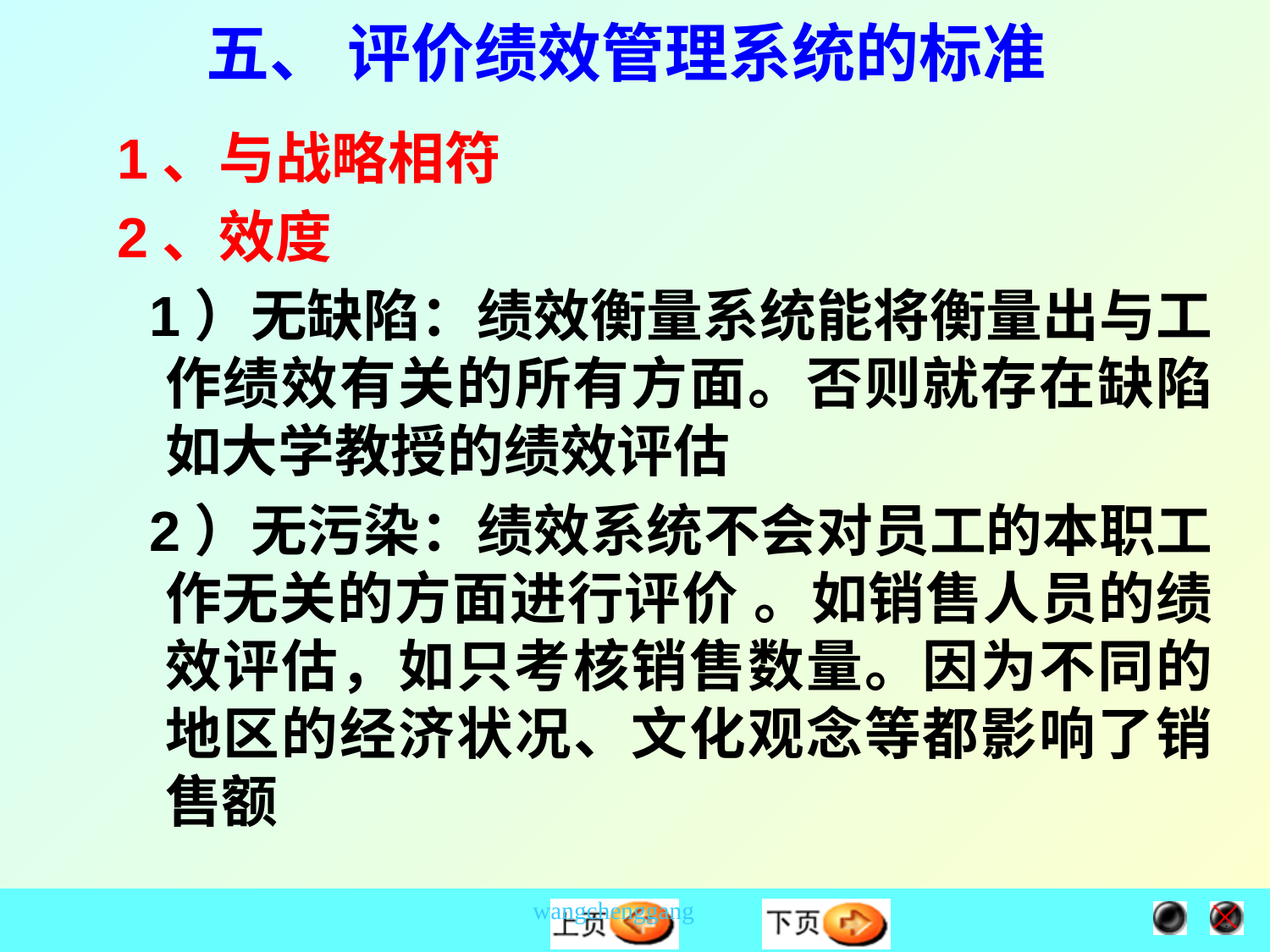

# 五、 评价绩效管理系统的标准
1、与战略相符
2、效度
  1）无缺陷：绩效衡量系统能将衡量出与工作绩效有关的所有方面。否则就存在缺陷 如大学教授的绩效评估
  2）无污染：绩效系统不会对员工的本职工作无关的方面进行评价 。如销售人员的绩效评估，如只考核销售数量。因为不同的地区的经济状况、文化观念等都影响了销售额
wangchenggang